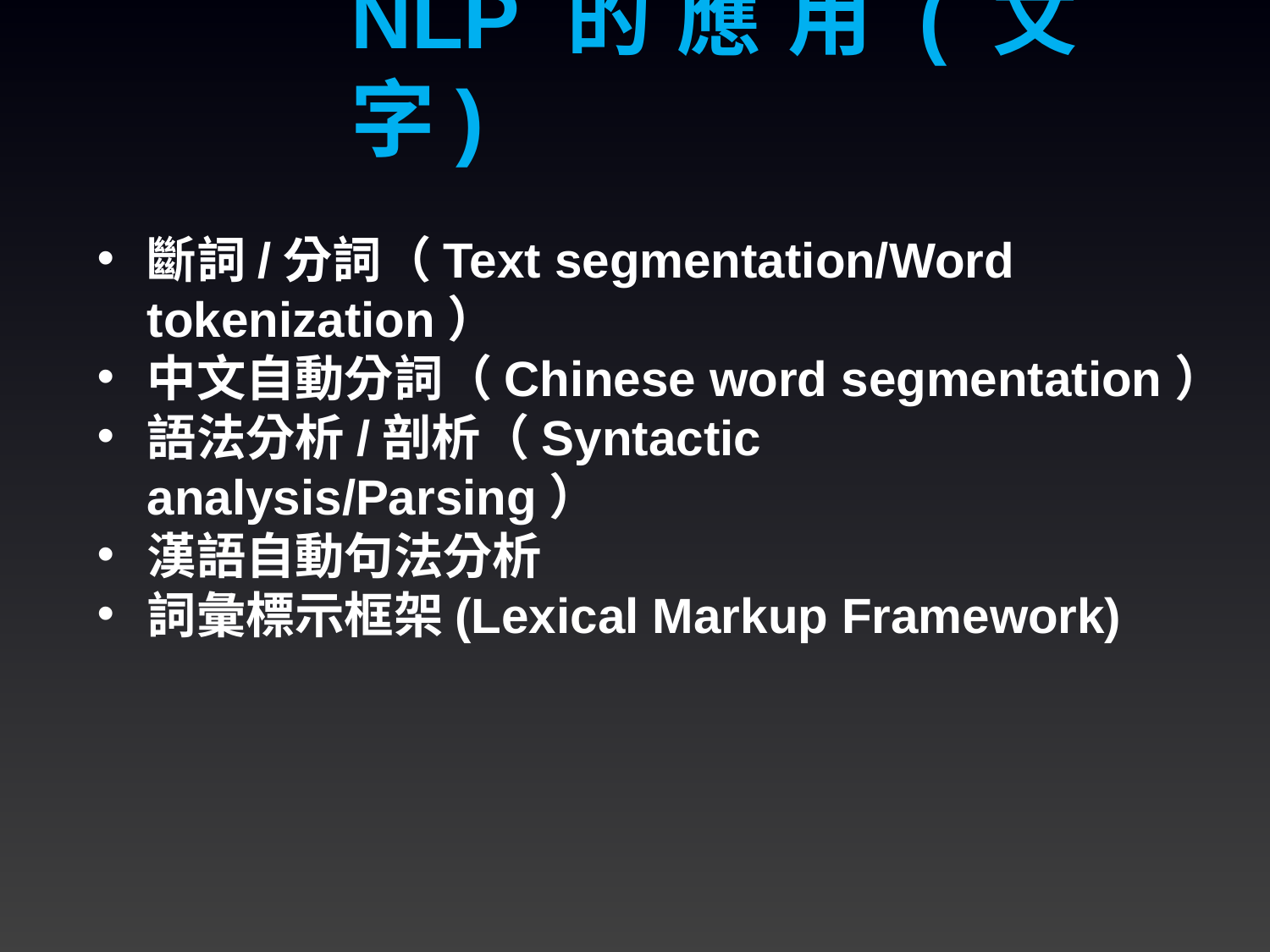

NLP的應用(文字)
斷詞/分詞（Text segmentation/Word tokenization）
中文自動分詞（Chinese word segmentation）
語法分析/剖析（Syntactic analysis/Parsing）
漢語自動句法分析
詞彙標示框架(Lexical Markup Framework)